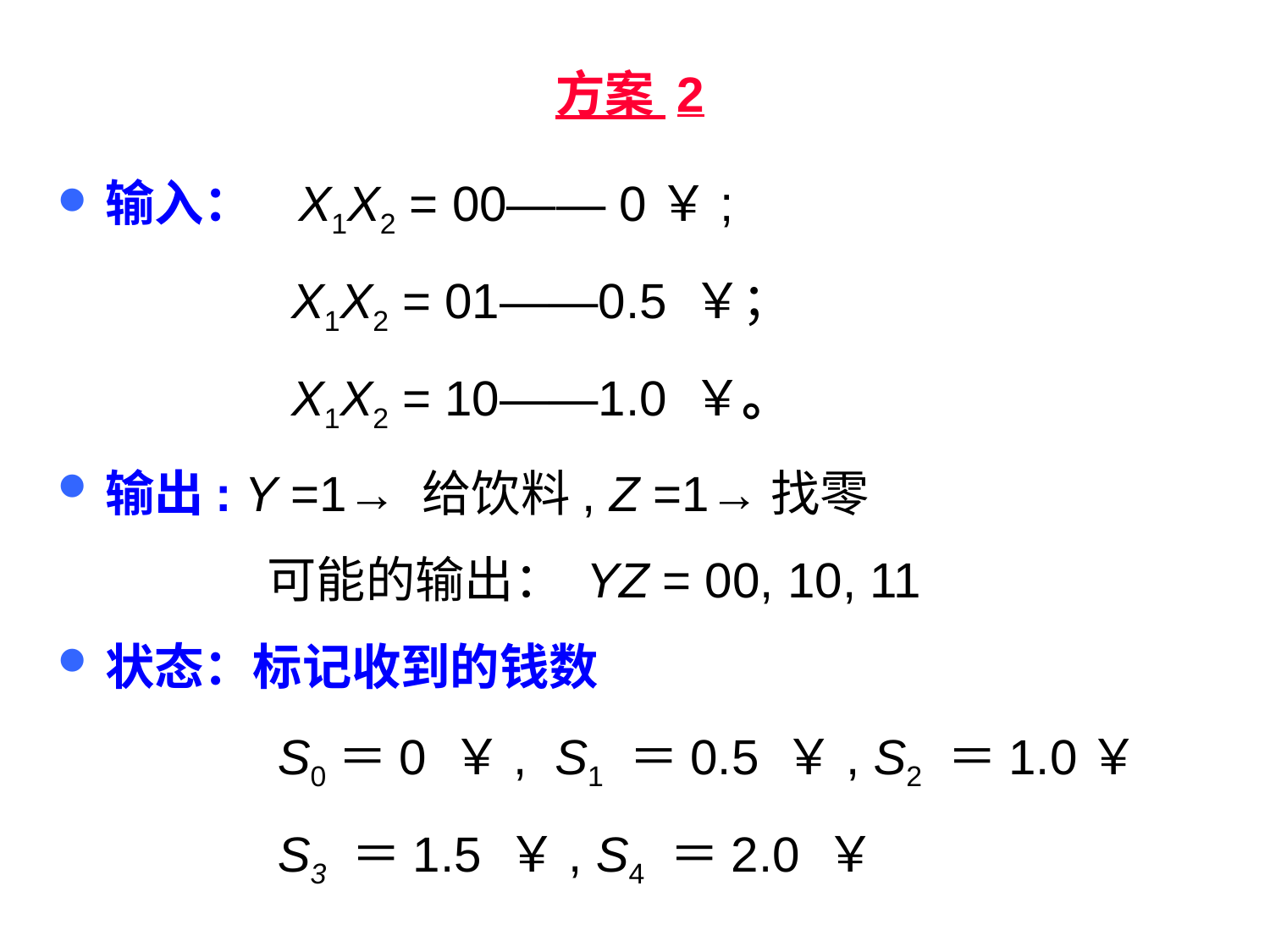

方案 2

输入：   X1X2 = 00—— 0￥;
                 X1X2 = 01——0.5 ￥；
                 X1X2 = 10——1.0 ￥。
输出: Y =1→ 给饮料, Z =1→找零
                  可能的输出： YZ = 00, 10, 11
状态：标记收到的钱数
                S0＝0 ￥,  S1 ＝0.5 ￥, S2 ＝1.0￥
                S3 ＝1.5 ￥, S4 ＝2.0 ￥